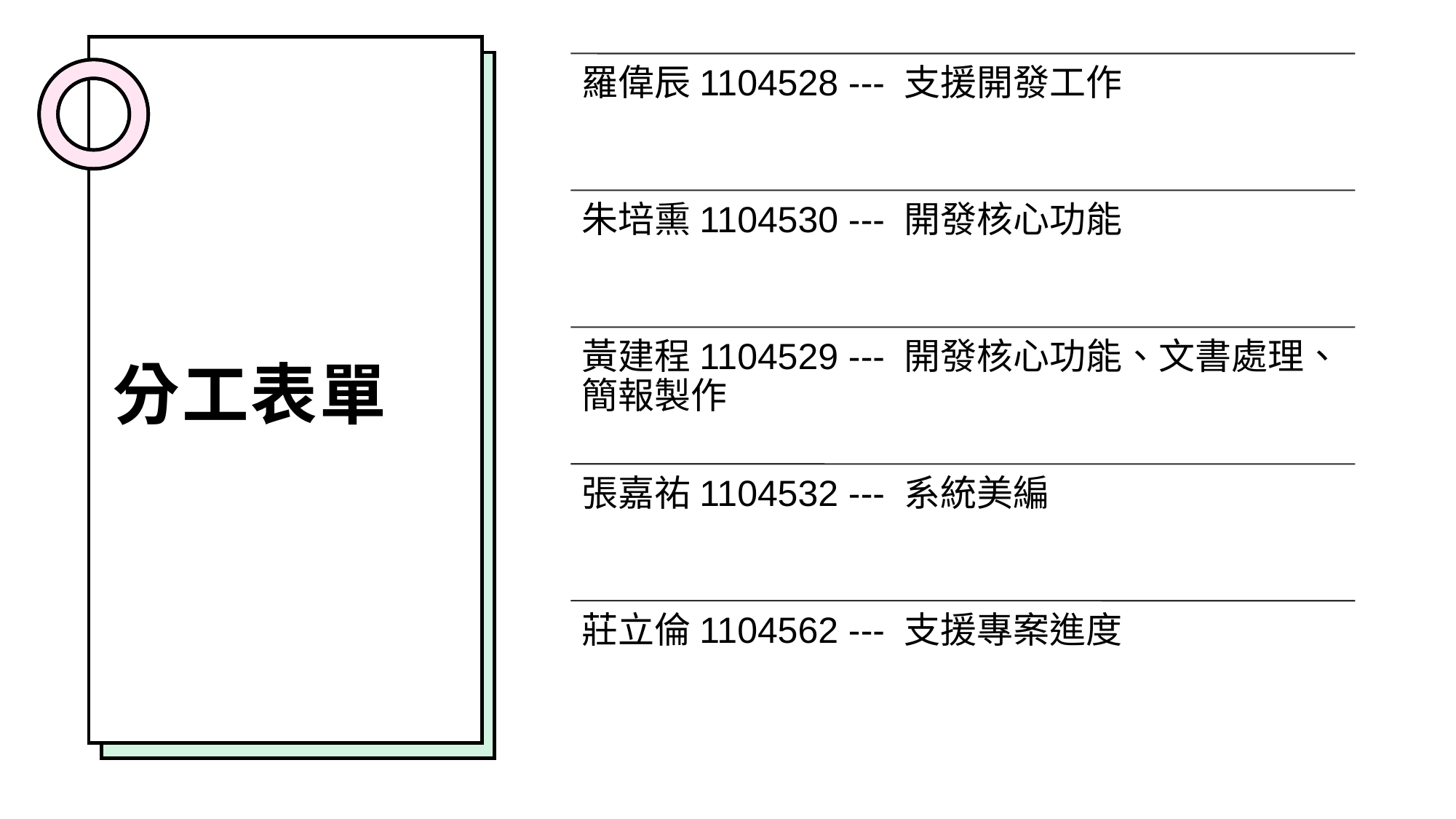

羅偉辰1104528 --- 支援開發工作
朱培熏1104530 --- 開發核心功能
黃建程1104529 --- 開發核心功能、文書處理、簡報製作
張嘉祐1104532 --- 系統美編
莊立倫1104562 --- 支援專案進度

# 分工表單